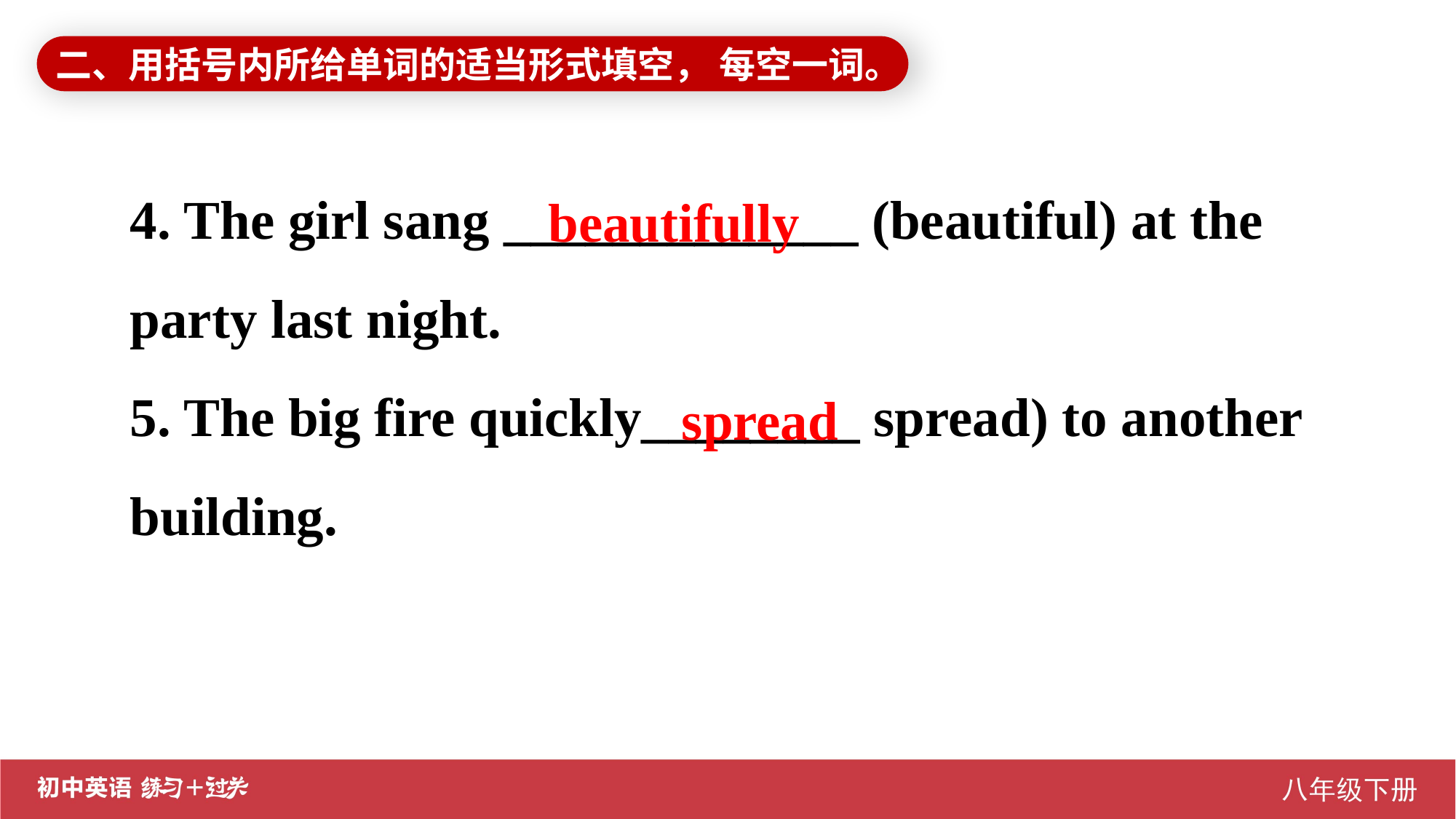

二、用括号内所给单词的适当形式填空， 每空一词。
4. The girl sang _____________ (beautiful) at the party last night.
5. The big fire quickly________ spread) to another building.
beautifully
spread